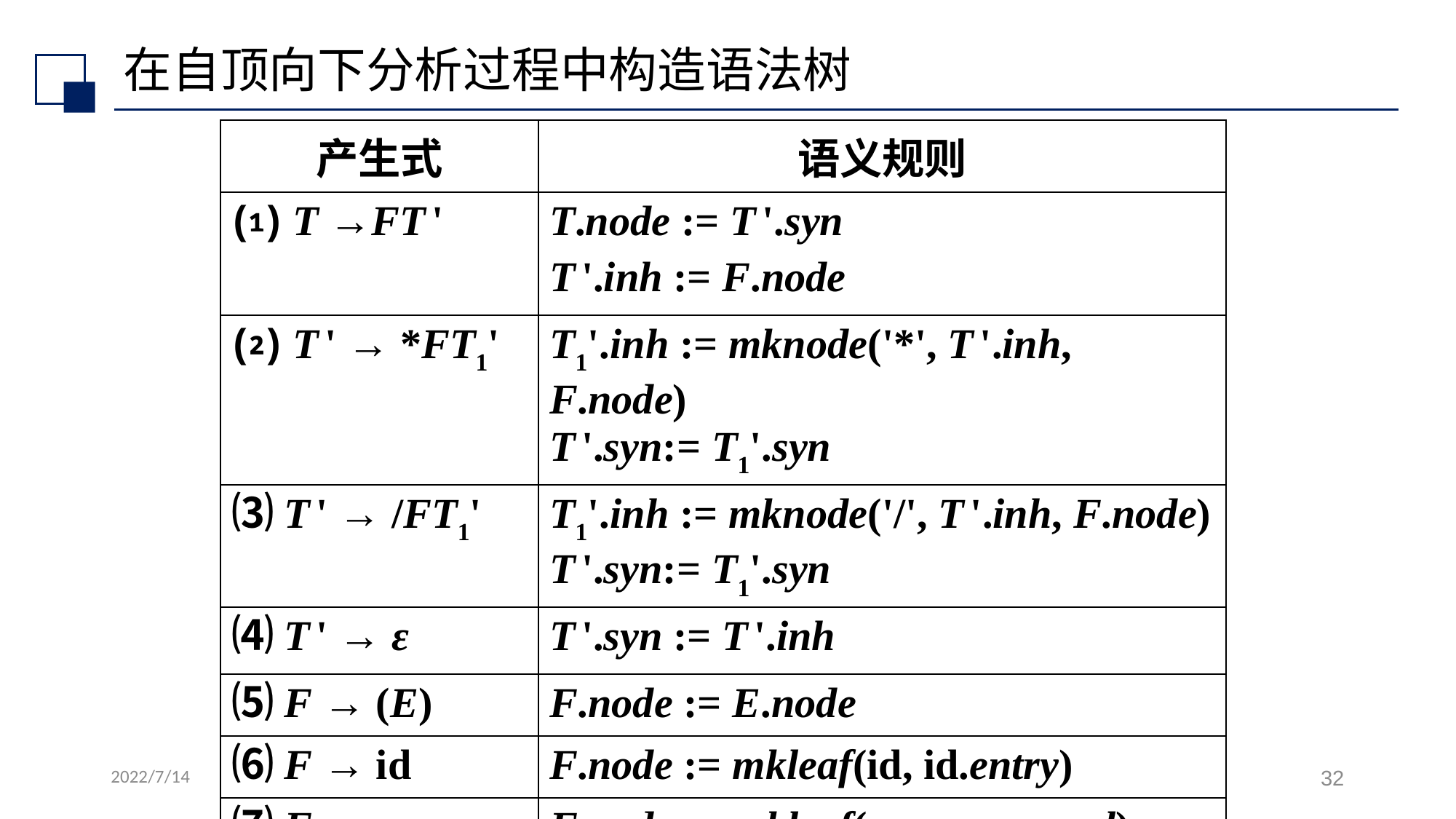

# 在自顶向下分析过程中构造语法树
| 产生式 | 语义规则 |
| --- | --- |
| ⑴ T →FT ' | T.node := T '.syn T '.inh := F.node |
| ⑵ T ' → \*FT1' | T1'.inh := mknode('\*', T '.inh, F.node) T '.syn:= T1'.syn |
| ⑶ T ' → /FT1' | T1'.inh := mknode('/', T '.inh, F.node) T '.syn:= T1'.syn |
| ⑷ T ' → ε | T '.syn := T '.inh |
| ⑸ F → (E) | F.node := E.node |
| ⑹ F → id | F.node := mkleaf(id, id.entry) |
| ⑺ F → num | F.node := mkleaf(num, num.val) |
2022/7/14
32